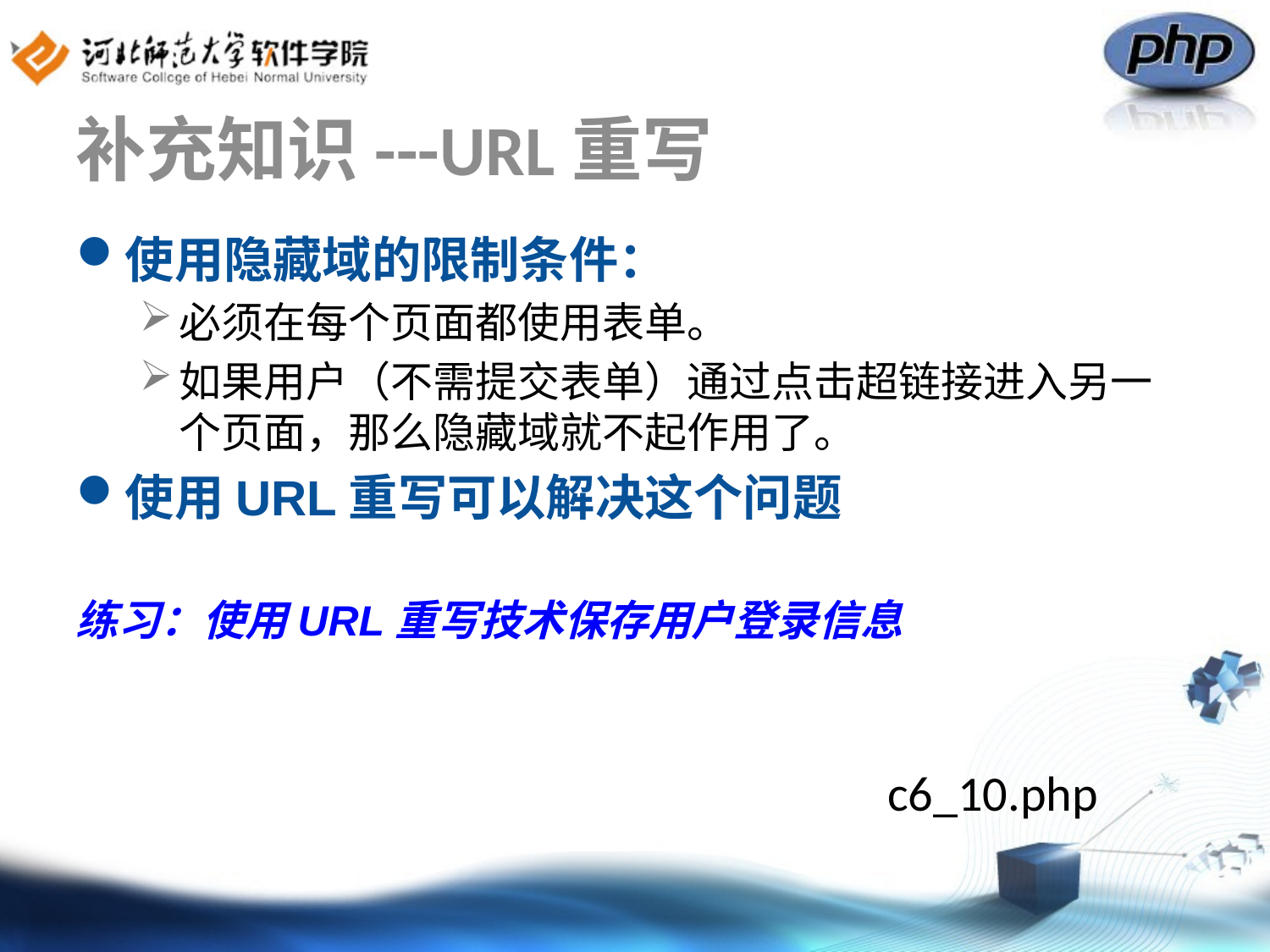

# 补充知识---URL重写
使用隐藏域的限制条件：
必须在每个页面都使用表单。
如果用户（不需提交表单）通过点击超链接进入另一个页面，那么隐藏域就不起作用了。
使用URL重写可以解决这个问题

练习：使用URL重写技术保存用户登录信息
c6_10.php